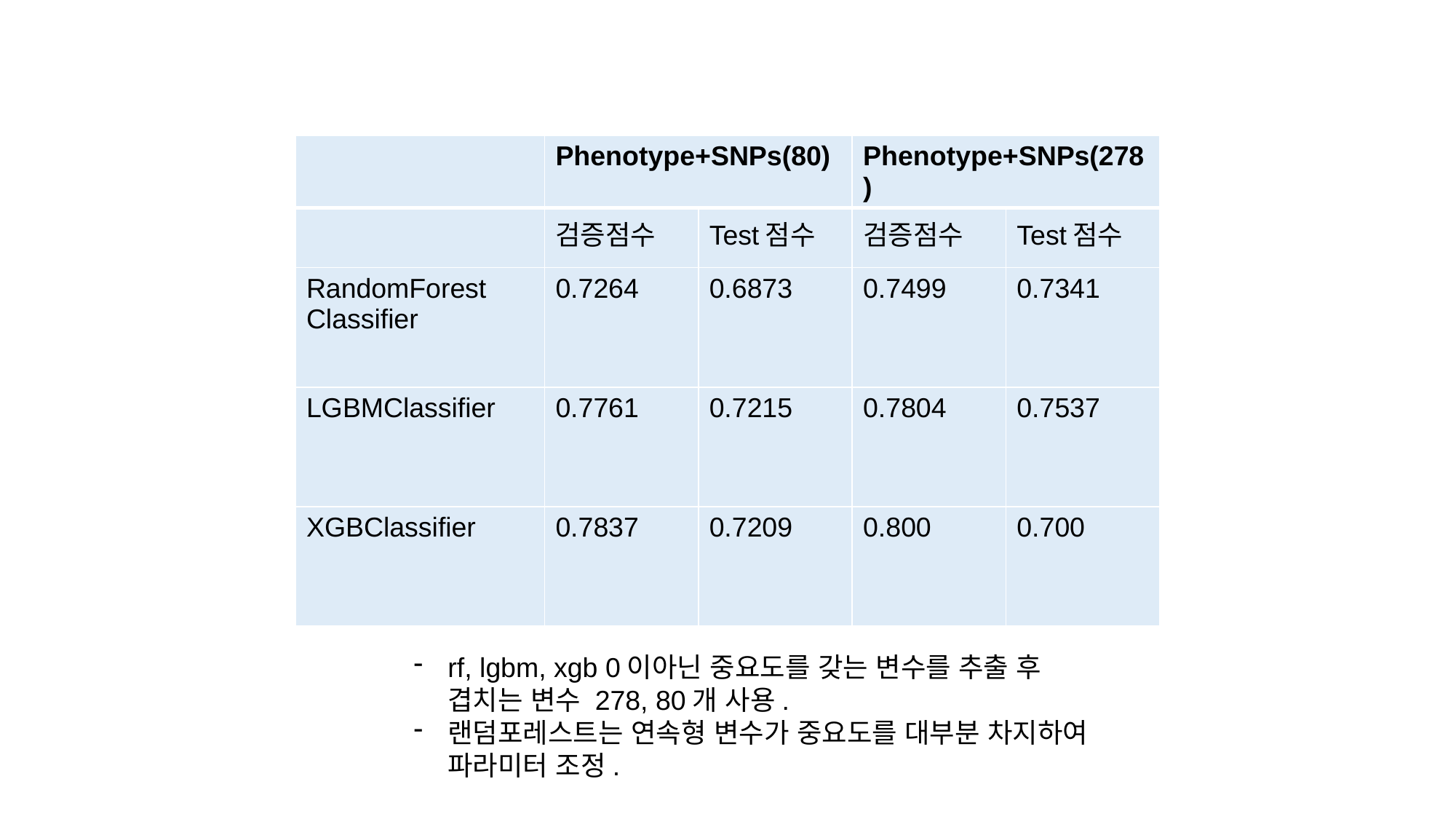

|  | Phenotype+SNPs(80) |  | Phenotype+SNPs(278) |  |
| --- | --- | --- | --- | --- |
|  | 검증점수 | Test점수 | 검증점수 | Test점수 |
| RandomForest Classifier | 0.7264 | 0.6873 | 0.7499 | 0.7341 |
| LGBMClassifier | 0.7761 | 0.7215 | 0.7804 | 0.7537 |
| XGBClassifier | 0.7837 | 0.7209 | 0.800 | 0.700 |
rf, lgbm, xgb 0이아닌 중요도를 갖는 변수를 추출 후 겹치는 변수 278, 80개 사용.
랜덤포레스트는 연속형 변수가 중요도를 대부분 차지하여 파라미터 조정.